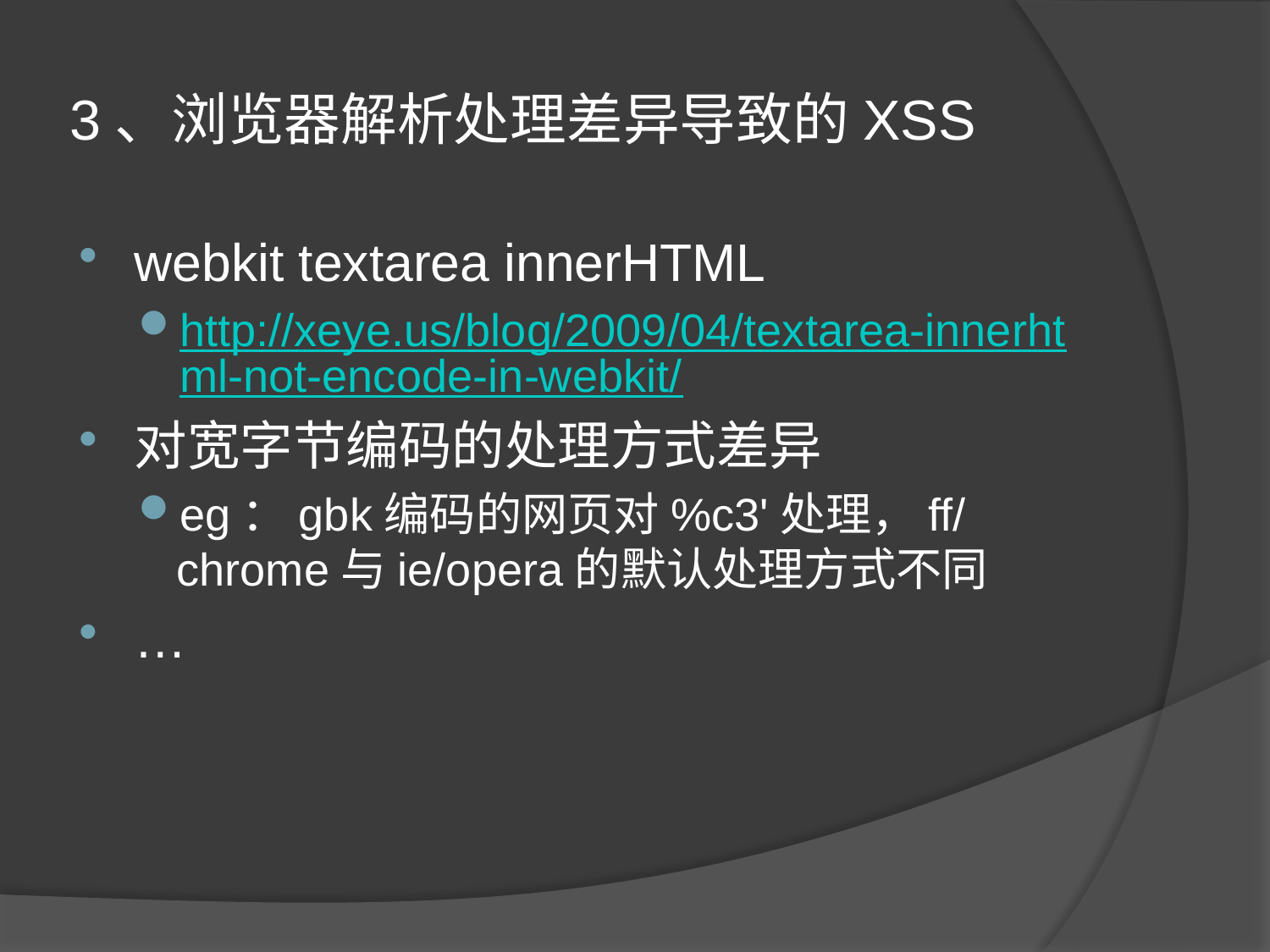

# 3、浏览器解析处理差异导致的XSS
webkit textarea innerHTML
http://xeye.us/blog/2009/04/textarea-innerhtml-not-encode-in-webkit/
对宽字节编码的处理方式差异
eg：gbk编码的网页对%c3'处理，ff/chrome与ie/opera的默认处理方式不同
…